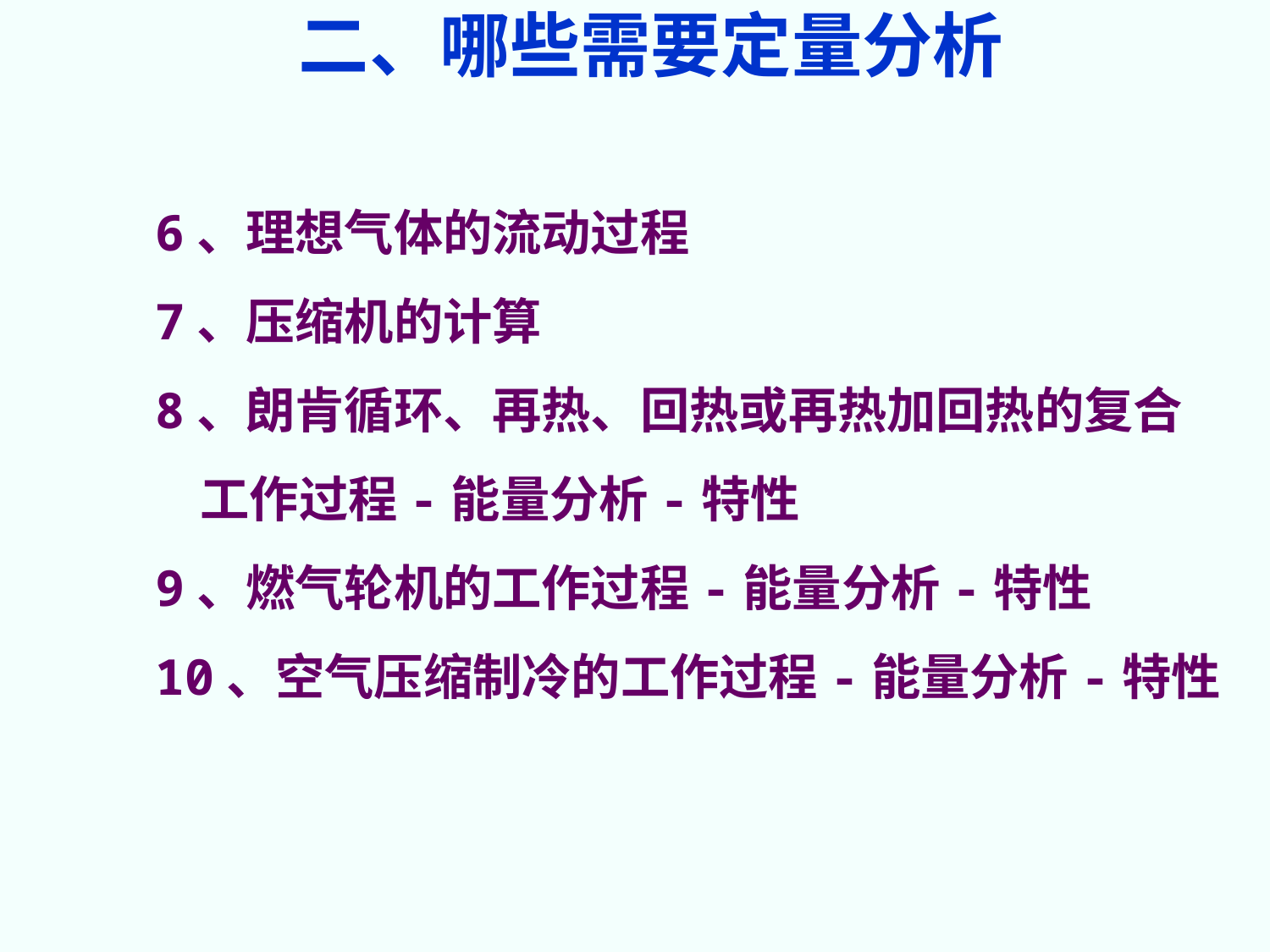

二、哪些需要定量分析
6、理想气体的流动过程
7、压缩机的计算
8、朗肯循环、再热、回热或再热加回热的复合
   工作过程-能量分析-特性
9、燃气轮机的工作过程-能量分析-特性
10、空气压缩制冷的工作过程-能量分析-特性